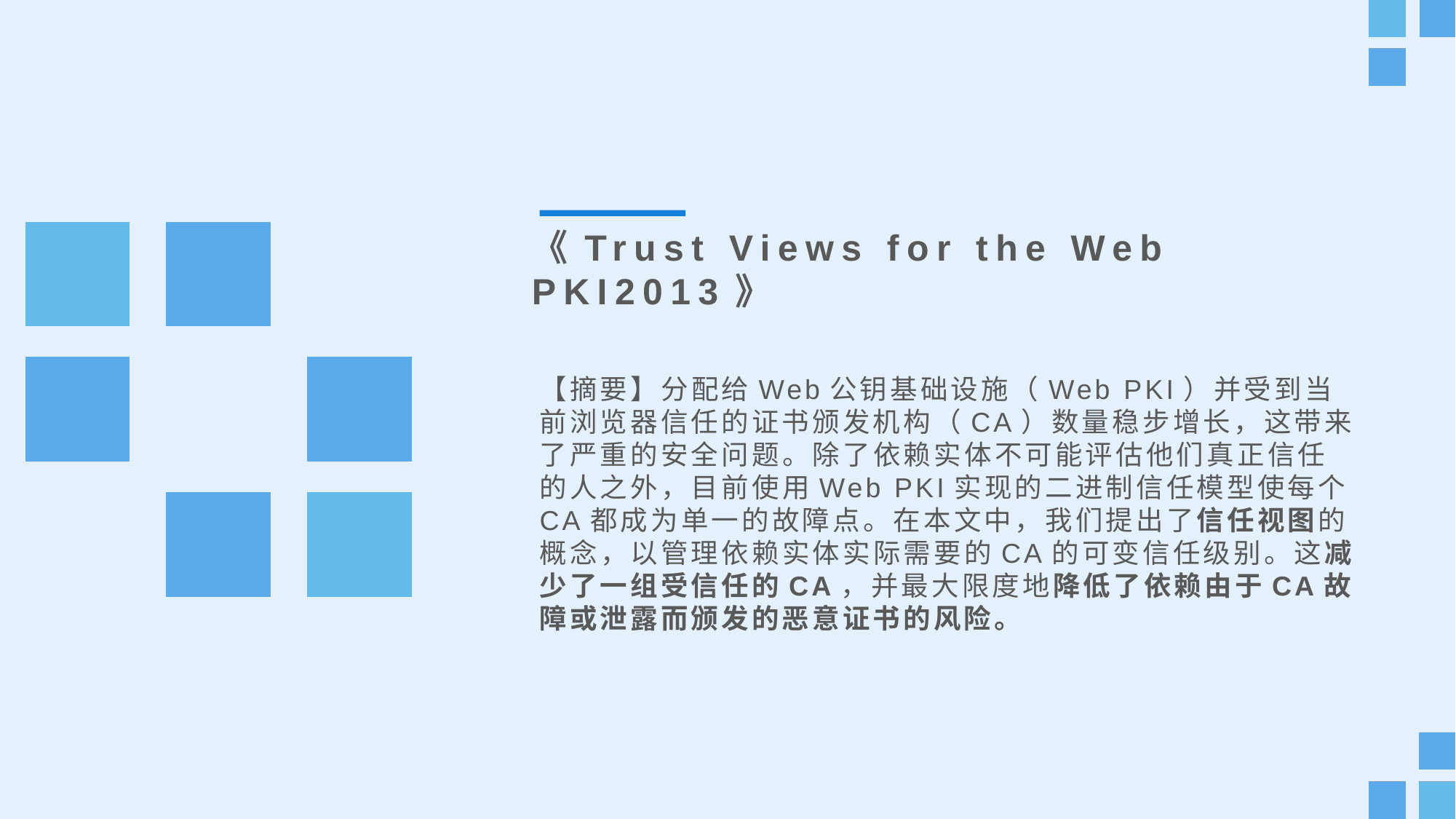

《Trust Views for the Web PKI2013》
【摘要】分配给Web公钥基础设施（Web PKI）并受到当前浏览器信任的证书颁发机构（CA）数量稳步增长，这带来了严重的安全问题。除了依赖实体不可能评估他们真正信任的人之外，目前使用Web PKI实现的二进制信任模型使每个CA都成为单一的故障点。在本文中，我们提出了信任视图的概念，以管理依赖实体实际需要的CA的可变信任级别。这减少了一组受信任的CA，并最大限度地降低了依赖由于CA故障或泄露而颁发的恶意证书的风险。